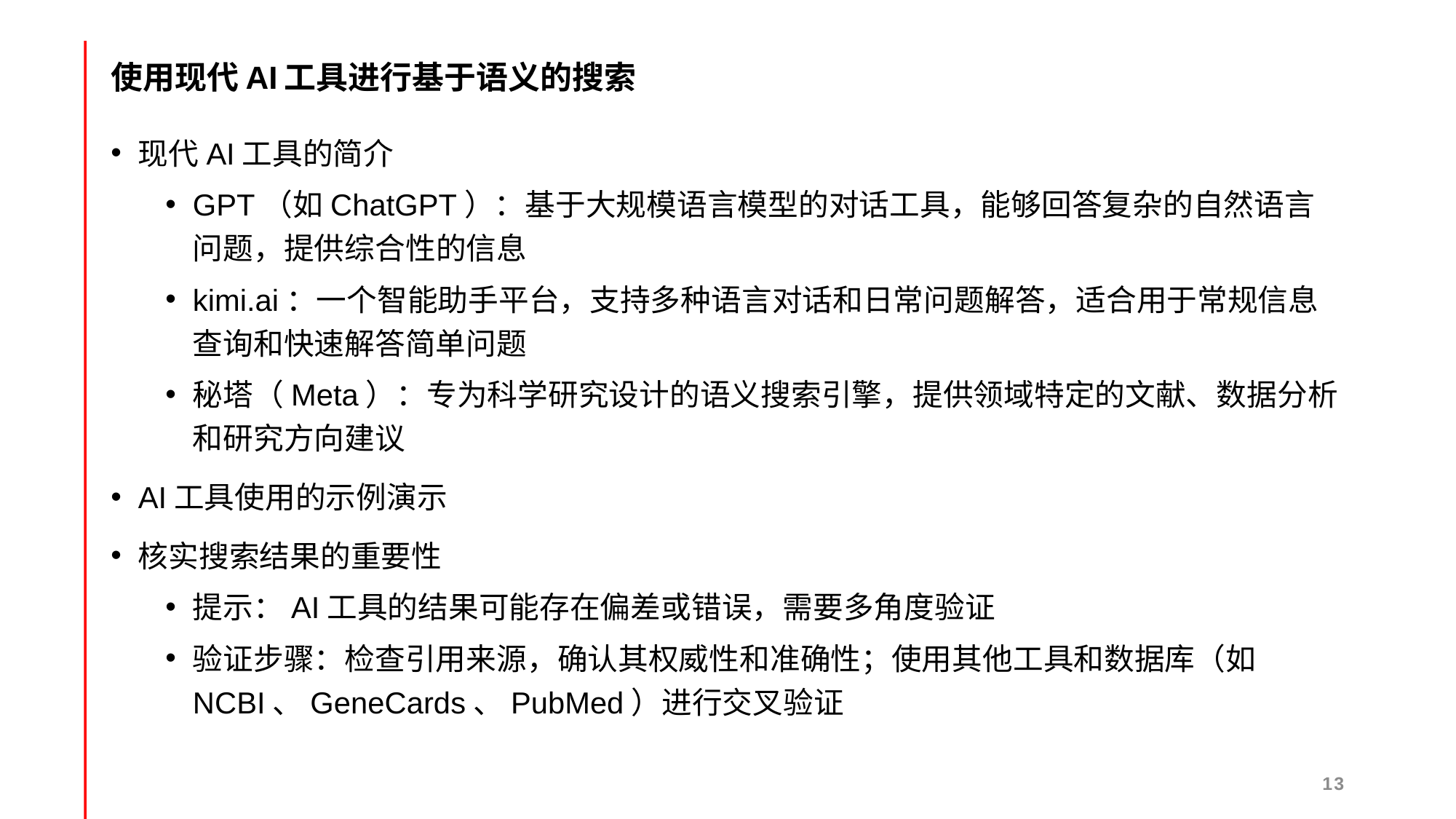

# 使用现代AI工具进行基于语义的搜索
现代AI工具的简介
GPT（如ChatGPT）：基于大规模语言模型的对话工具，能够回答复杂的自然语言问题，提供综合性的信息
kimi.ai：一个智能助手平台，支持多种语言对话和日常问题解答，适合用于常规信息查询和快速解答简单问题
秘塔（Meta）：专为科学研究设计的语义搜索引擎，提供领域特定的文献、数据分析和研究方向建议
AI工具使用的示例演示
核实搜索结果的重要性
提示：AI工具的结果可能存在偏差或错误，需要多角度验证
验证步骤：检查引用来源，确认其权威性和准确性；使用其他工具和数据库（如NCBI、GeneCards、PubMed）进行交叉验证
13